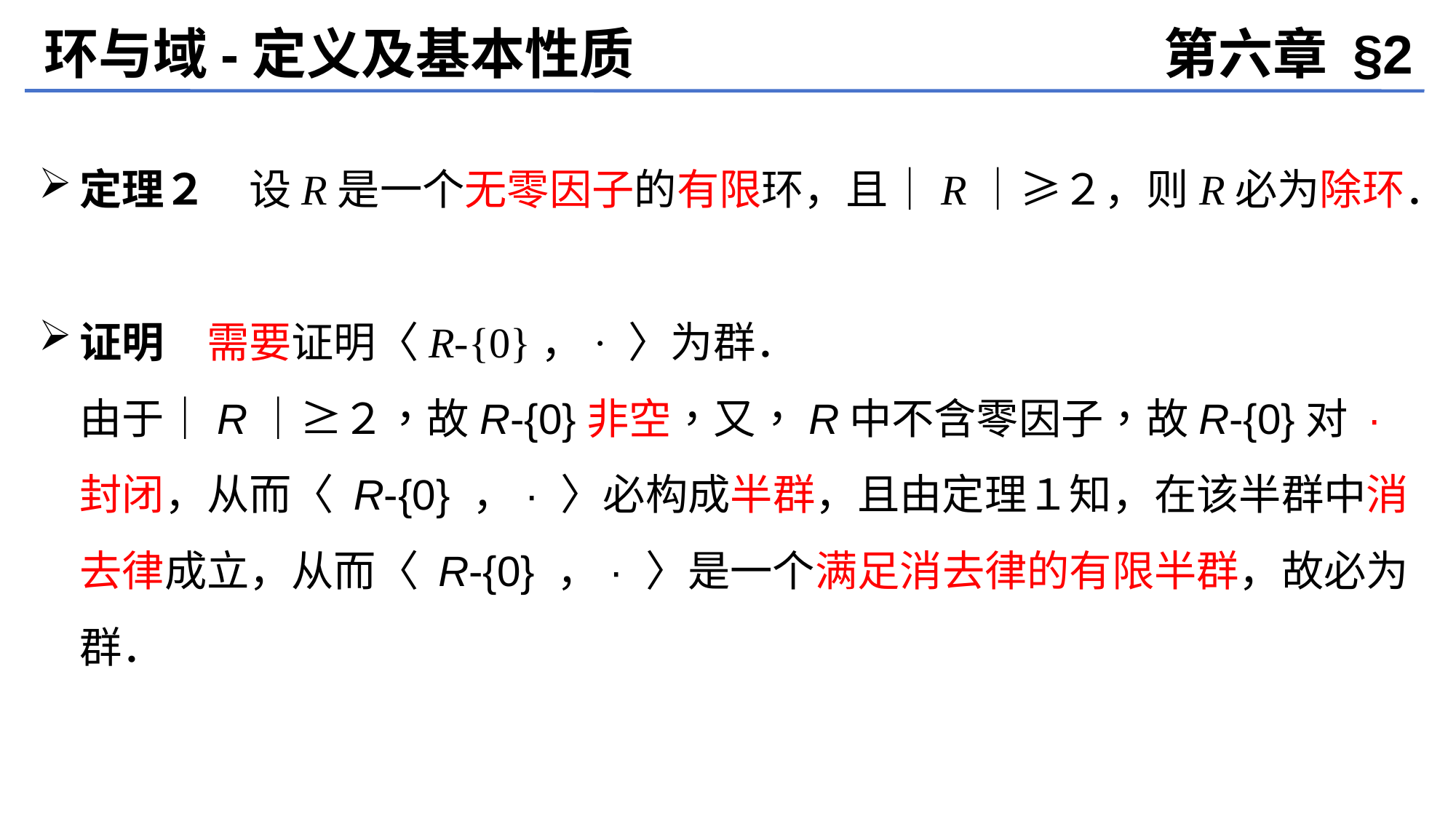

环与域-定义及基本性质
第六章 §2
定理２　设R是一个无零因子的有限环，且｜R｜≥２，则R必为除环．

证明　需要证明〈R-{0}，· 〉为群．
	由于｜R｜≥２，故R-{0}非空，又，R中不含零因子，故R-{0}对 · 封闭，从而〈 R-{0} ，· 〉必构成半群，且由定理１知，在该半群中消去律成立，从而〈 R-{0} ，· 〉是一个满足消去律的有限半群，故必为群．